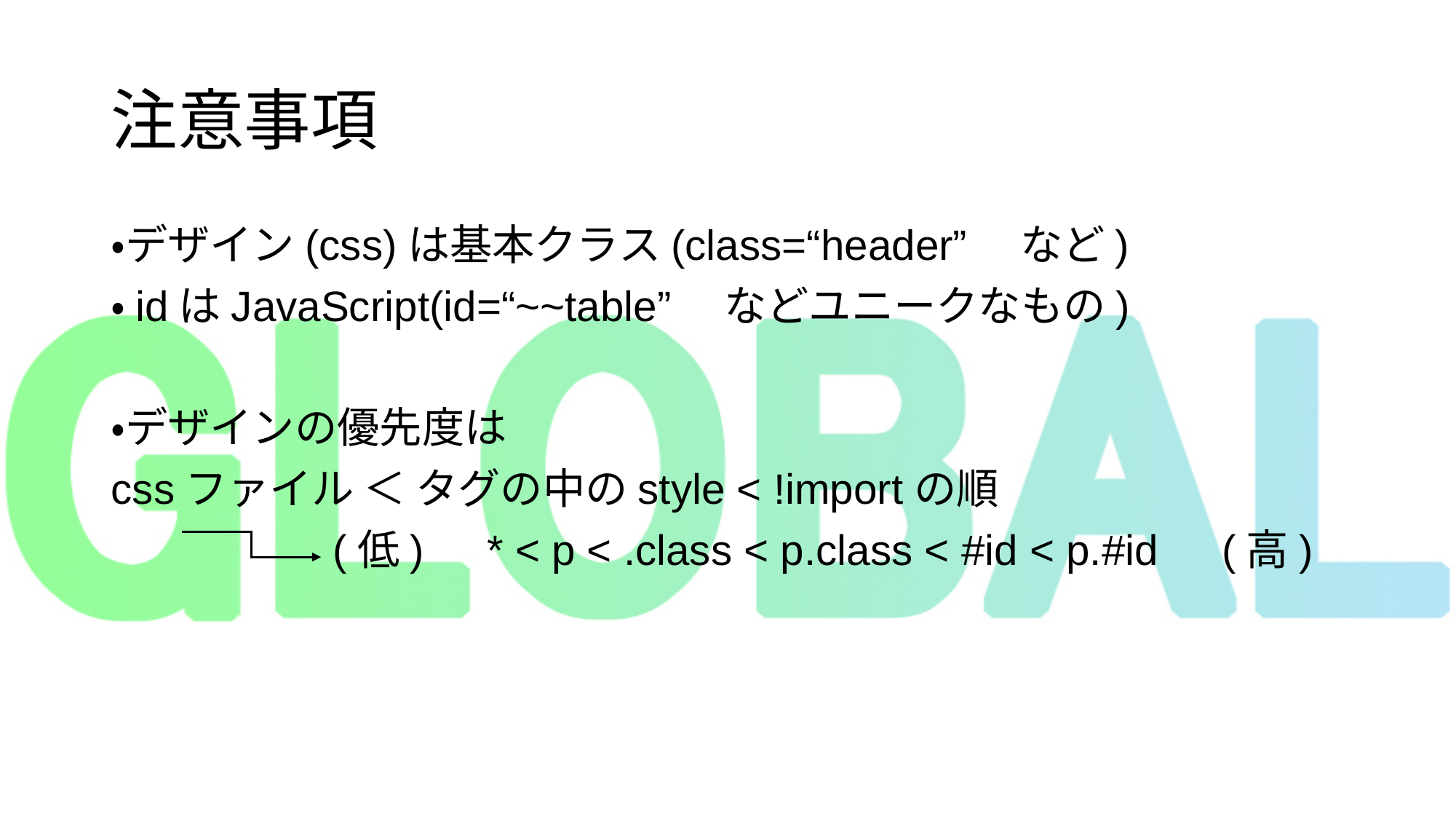

# 注意事項
・デザイン(css)は基本クラス(class=“header”　など)
・idはJavaScript(id=“~~table”　などユニークなもの)

・デザインの優先度は
cssファイル ＜ タグの中のstyle < !importの順
　　　　　(低)　* < p < .class < p.class < #id < p.#id　(高)